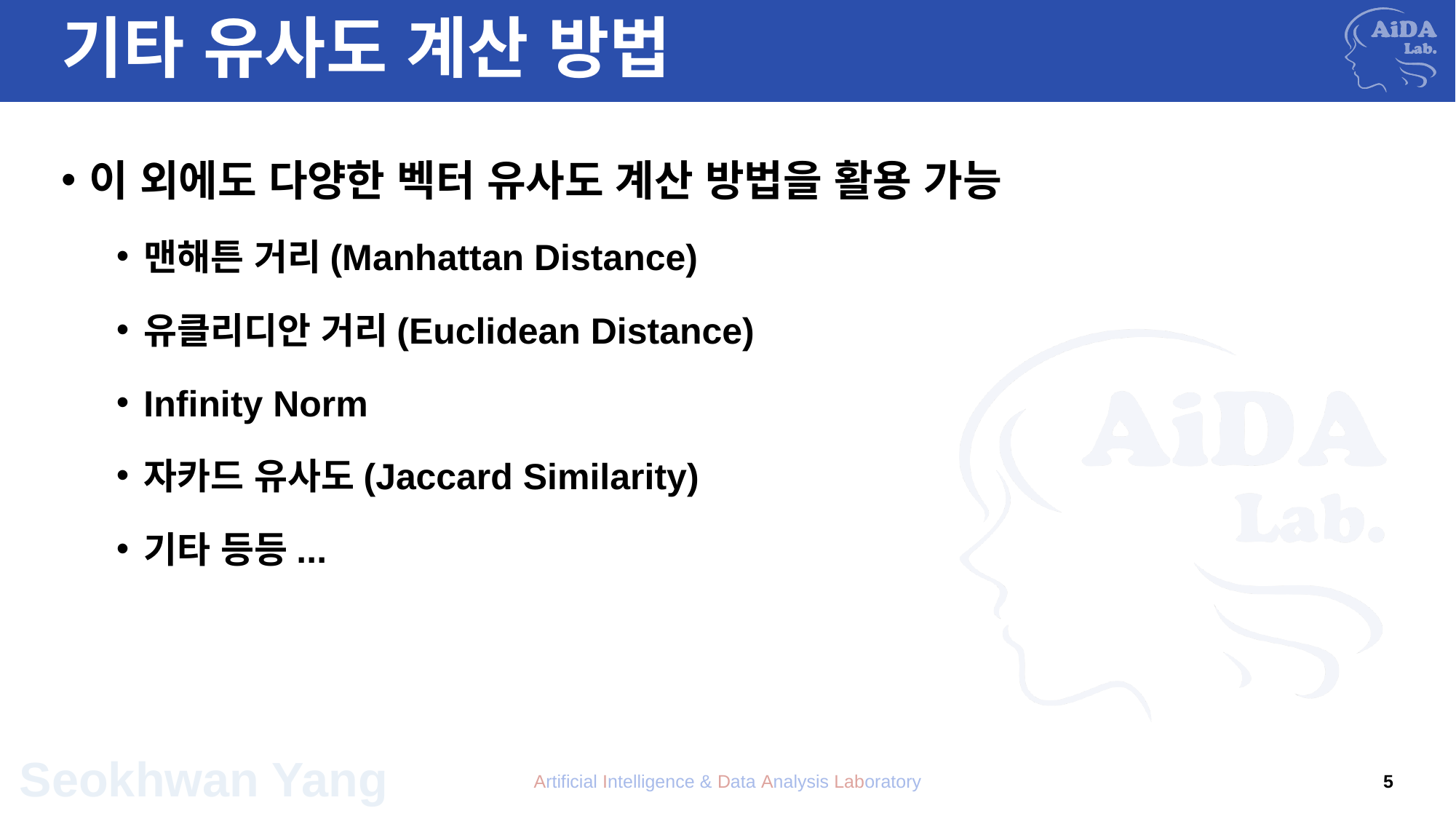

# 기타 유사도 계산 방법
이 외에도 다양한 벡터 유사도 계산 방법을 활용 가능
맨해튼 거리(Manhattan Distance)
유클리디안 거리(Euclidean Distance)
Infinity Norm
자카드 유사도(Jaccard Similarity)
기타 등등...
Artificial Intelligence & Data Analysis Laboratory
5